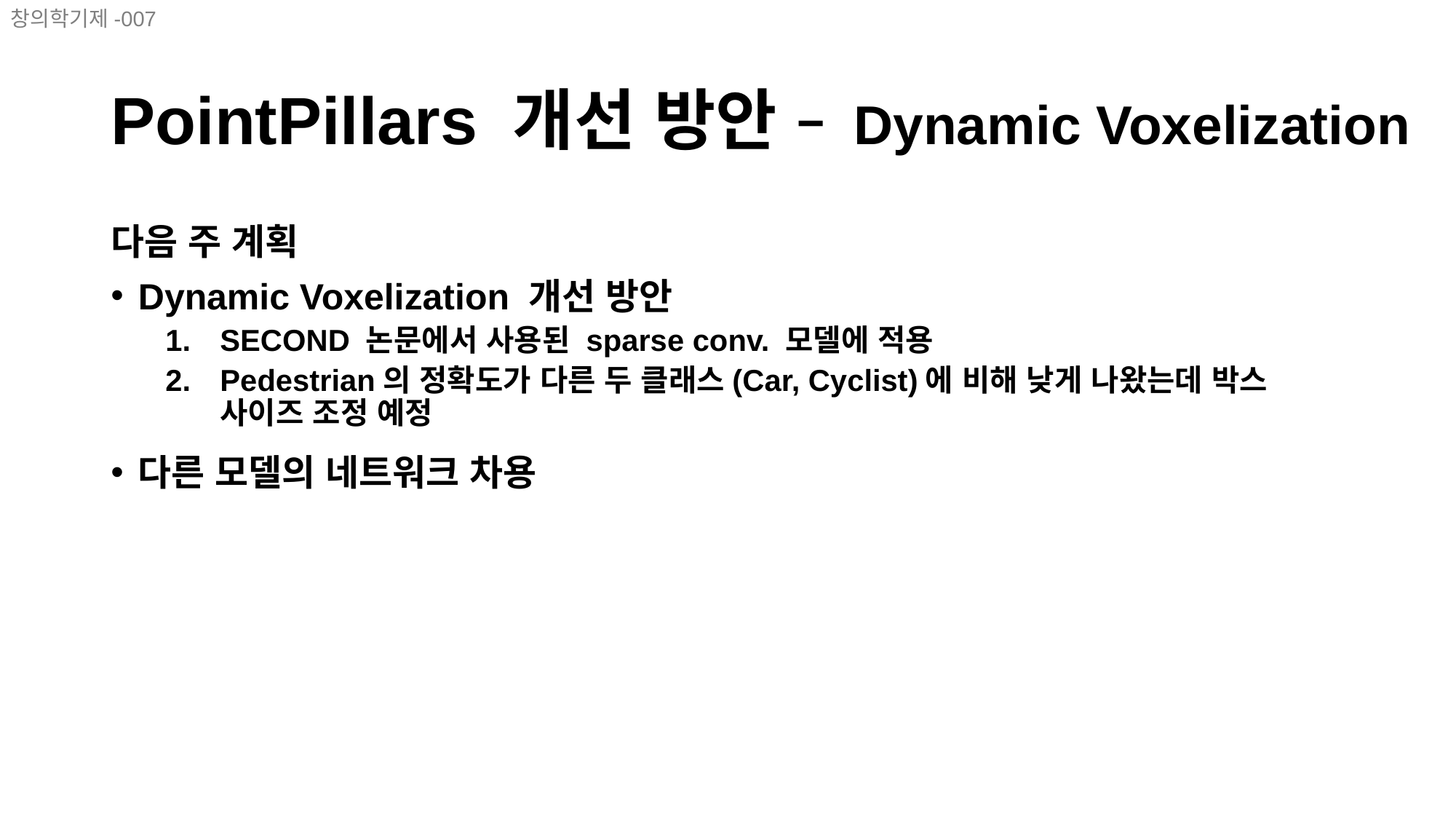

창의학기제-007
# PointPillars 개선 방안 – Dynamic Voxelization
다음 주 계획
Dynamic Voxelization 개선 방안
SECOND 논문에서 사용된 sparse conv. 모델에 적용
Pedestrian의 정확도가 다른 두 클래스(Car, Cyclist)에 비해 낮게 나왔는데 박스 사이즈 조정 예정

다른 모델의 네트워크 차용